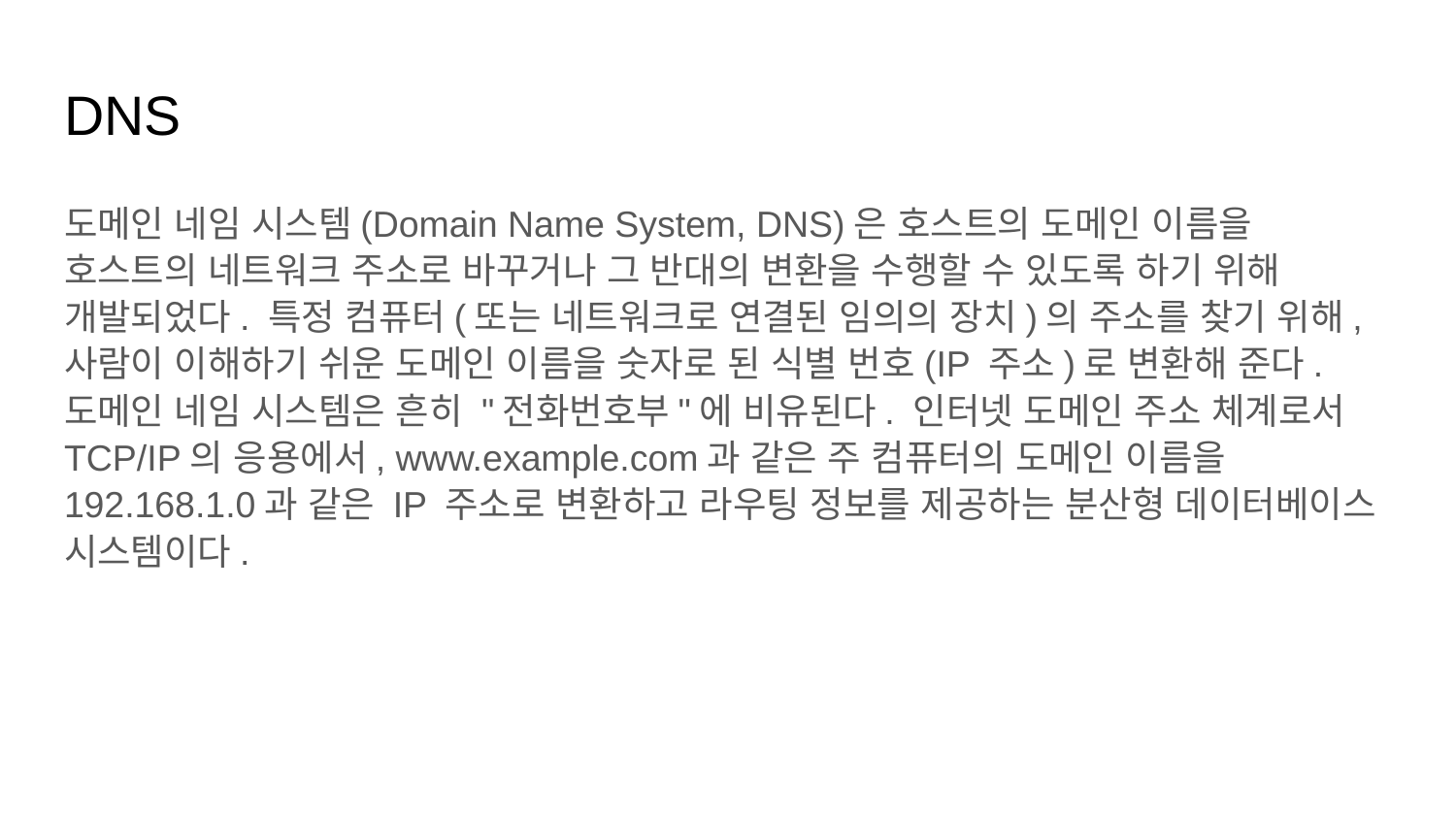

# DNS
도메인 네임 시스템(Domain Name System, DNS)은 호스트의 도메인 이름을 호스트의 네트워크 주소로 바꾸거나 그 반대의 변환을 수행할 수 있도록 하기 위해 개발되었다. 특정 컴퓨터(또는 네트워크로 연결된 임의의 장치)의 주소를 찾기 위해, 사람이 이해하기 쉬운 도메인 이름을 숫자로 된 식별 번호(IP 주소)로 변환해 준다. 도메인 네임 시스템은 흔히 "전화번호부"에 비유된다. 인터넷 도메인 주소 체계로서 TCP/IP의 응용에서, www.example.com과 같은 주 컴퓨터의 도메인 이름을 192.168.1.0과 같은 IP 주소로 변환하고 라우팅 정보를 제공하는 분산형 데이터베이스 시스템이다.